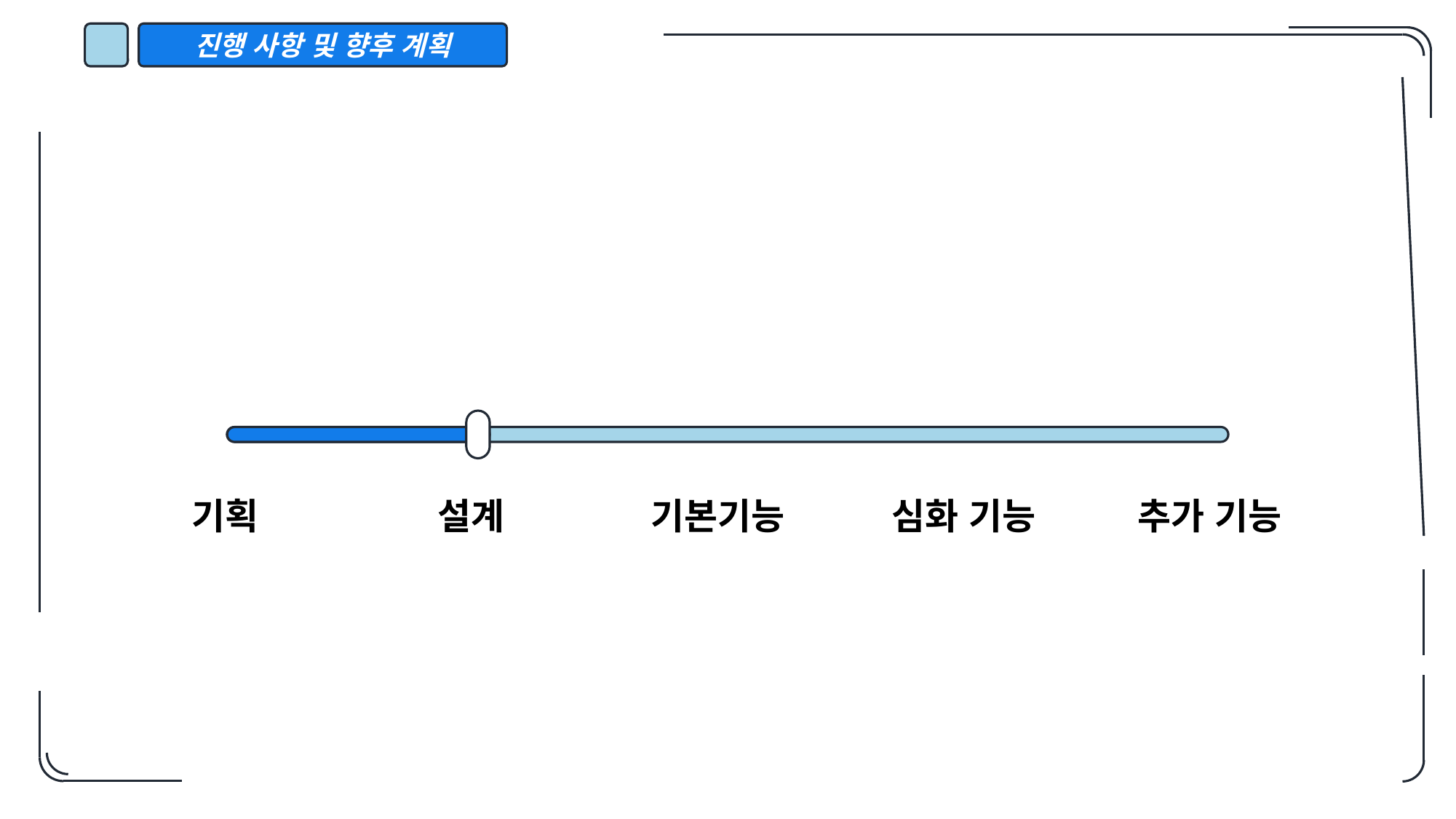

진행 사항 및 향후 계획

기획
설계
기본기능
심화 기능
추가 기능